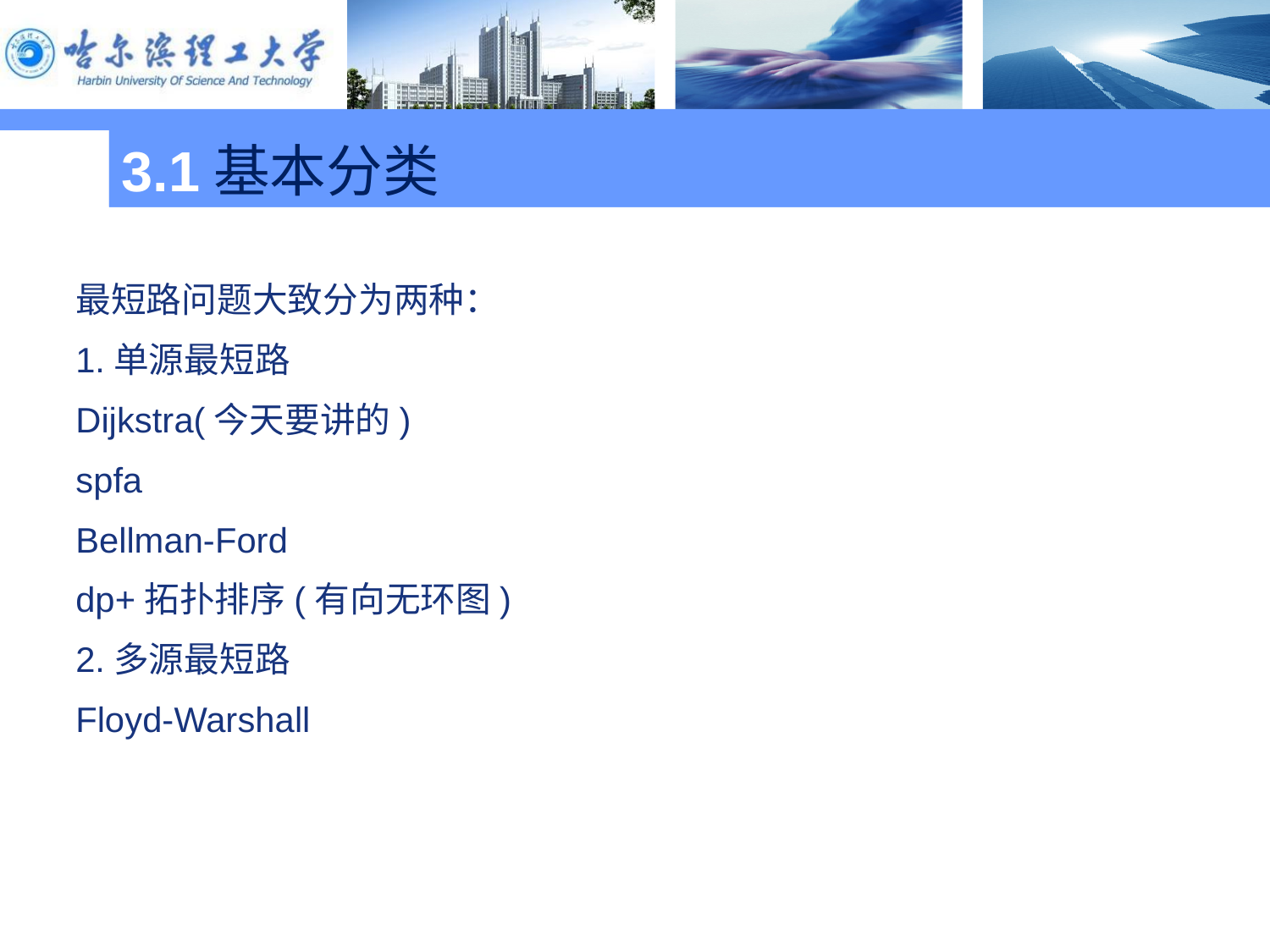

3.1基本分类
#
最短路问题大致分为两种：
1.单源最短路
Dijkstra(今天要讲的)
spfa
Bellman-Ford
dp+拓扑排序(有向无环图)
2.多源最短路
Floyd-Warshall